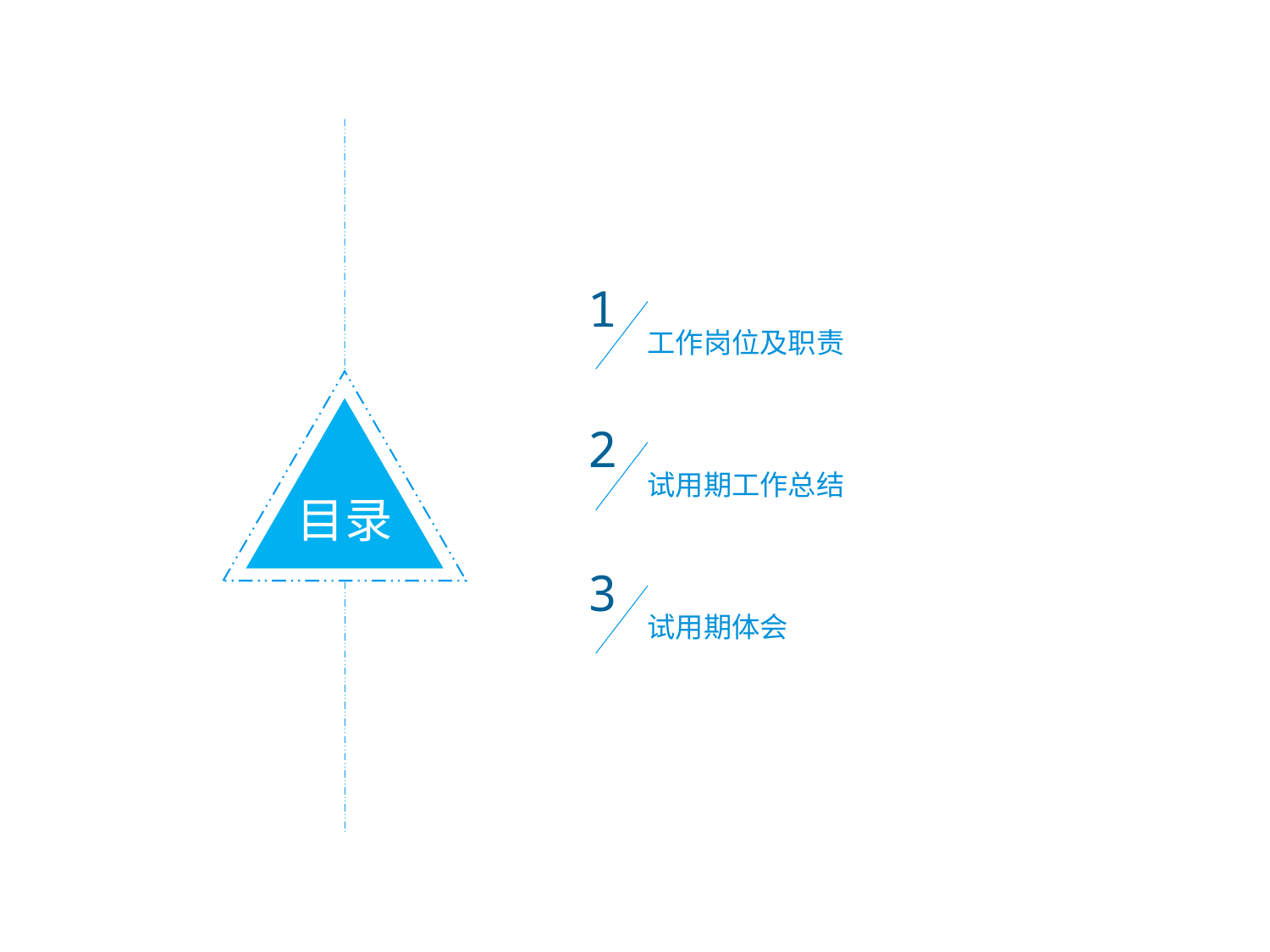

1
工作岗位及职责

目录
2
试用期工作总结
3
试用期体会